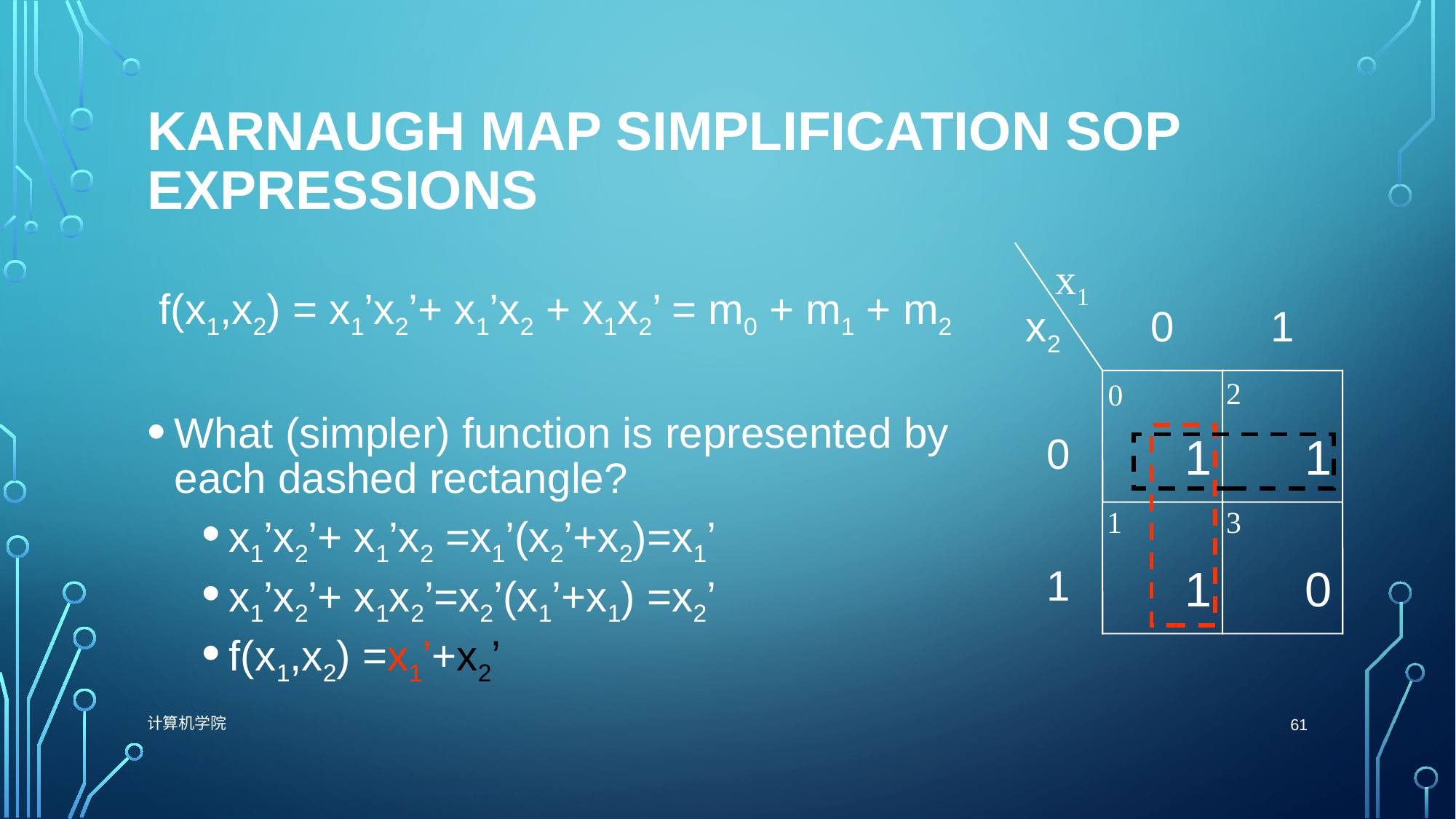

# Karnaugh Map Simplification SOP Expressions

x2

0

1
x1
 f(x1,x2) = x1’x2’+ x1’x2 + x1x2’ = m0 + m1 + m2
What (simpler) function is represented by each dashed rectangle?
x1’x2’+ x1’x2 =x1’(x2’+x2)=x1’
x1’x2’+ x1x2’=x2’(x1’+x1) =x2’
f(x1,x2) =x1’+x2’
2

0
0

1

1

1
3

1

1

0

61
计算机学院